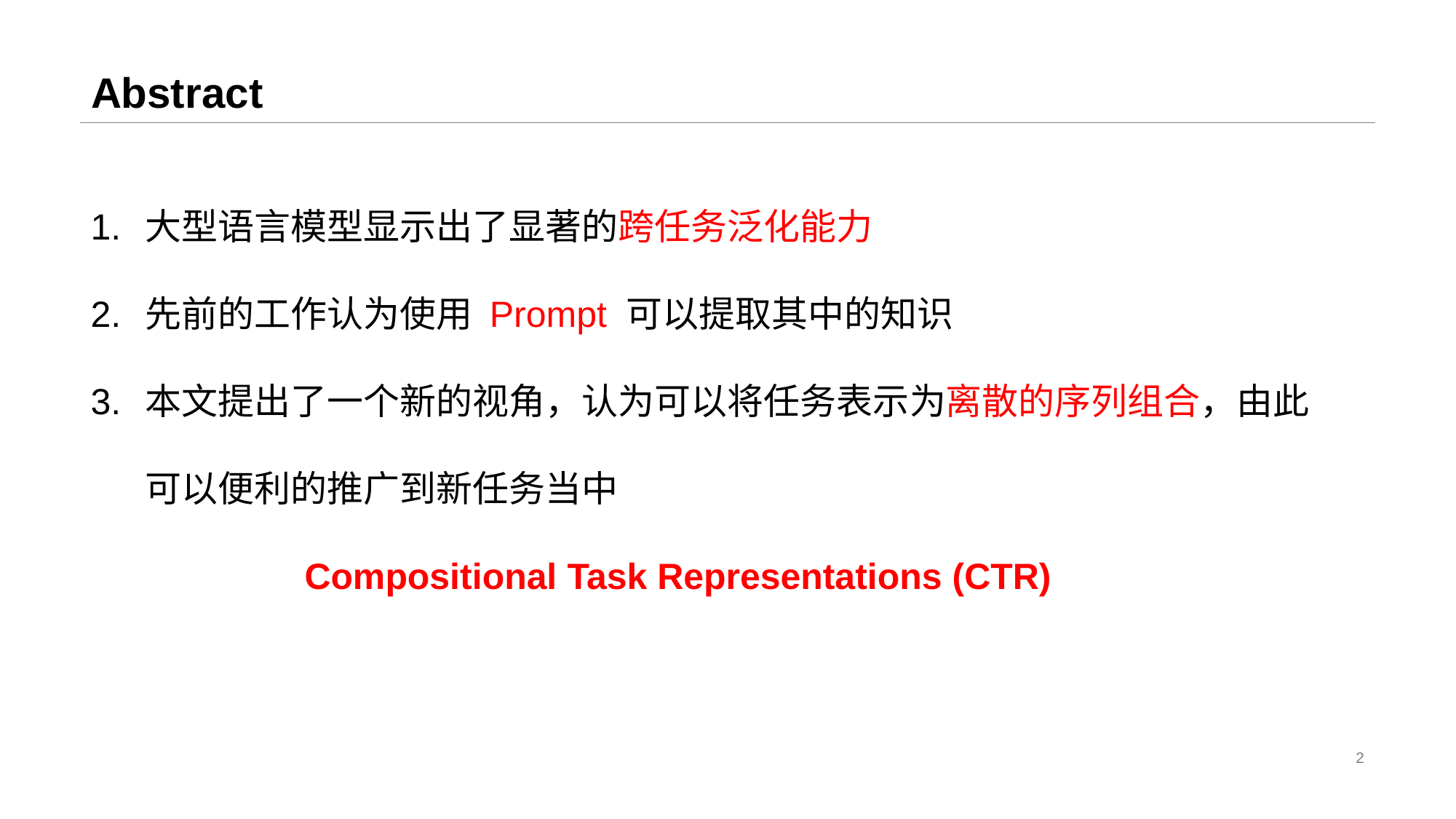

# Abstract
大型语言模型显示出了显著的跨任务泛化能力
先前的工作认为使用 Prompt 可以提取其中的知识
本文提出了一个新的视角，认为可以将任务表示为离散的序列组合，由此可以便利的推广到新任务当中

                     Compositional Task Representations (CTR)
2